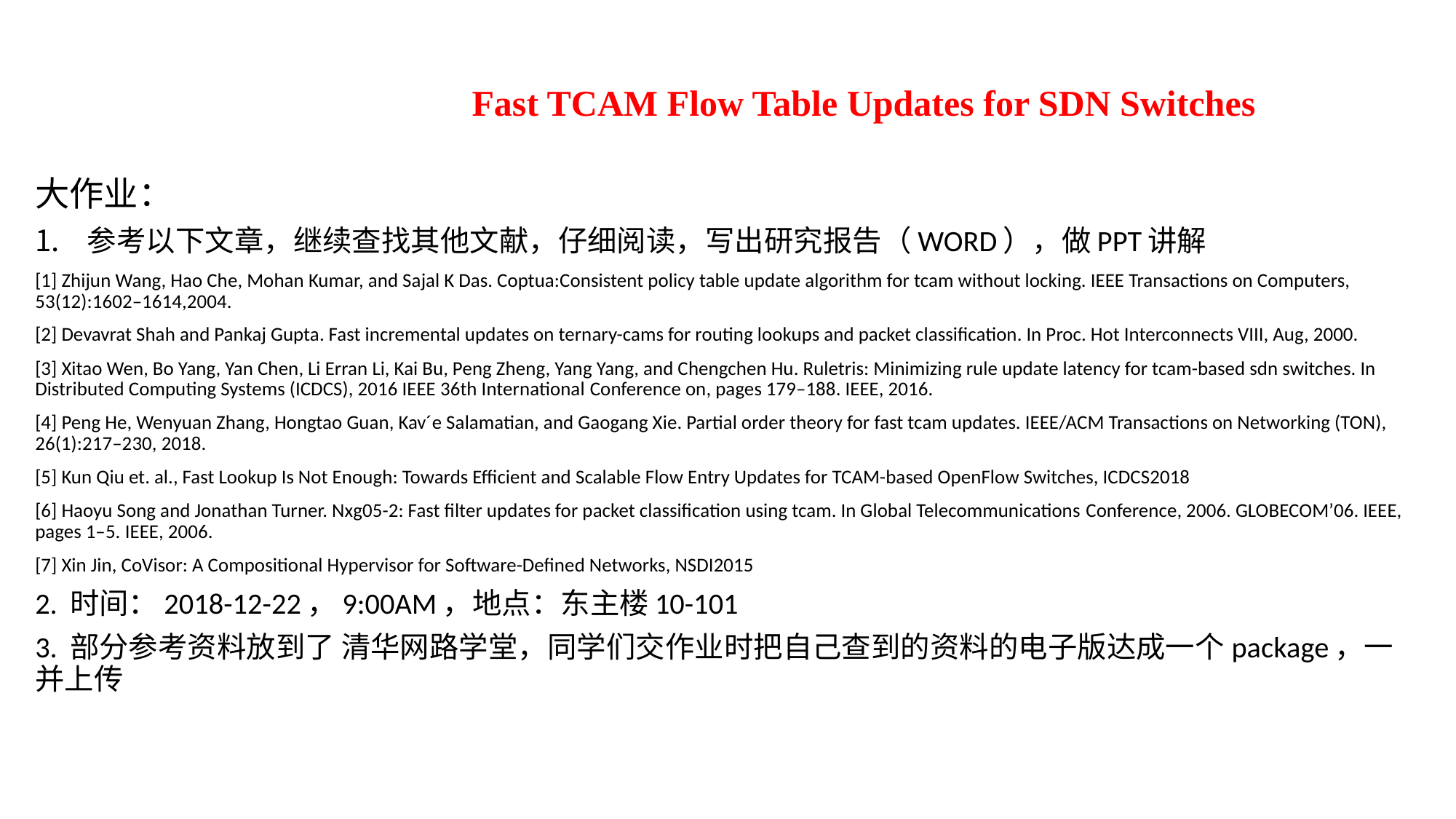

Fast TCAM Flow Table Updates for SDN Switches
大作业：
参考以下文章，继续查找其他文献，仔细阅读，写出研究报告（WORD），做PPT讲解
[1] Zhijun Wang, Hao Che, Mohan Kumar, and Sajal K Das. Coptua:Consistent policy table update algorithm for tcam without locking. IEEE Transactions on Computers, 53(12):1602–1614,2004.
[2] Devavrat Shah and Pankaj Gupta. Fast incremental updates on ternary-cams for routing lookups and packet classification. In Proc. Hot Interconnects VIII, Aug, 2000.
[3] Xitao Wen, Bo Yang, Yan Chen, Li Erran Li, Kai Bu, Peng Zheng, Yang Yang, and Chengchen Hu. Ruletris: Minimizing rule update latency for tcam-based sdn switches. In Distributed Computing Systems (ICDCS), 2016 IEEE 36th International Conference on, pages 179–188. IEEE, 2016.
[4] Peng He, Wenyuan Zhang, Hongtao Guan, Kav´e Salamatian, and Gaogang Xie. Partial order theory for fast tcam updates. IEEE/ACM Transactions on Networking (TON), 26(1):217–230, 2018.
[5] Kun Qiu et. al., Fast Lookup Is Not Enough: Towards Efficient and Scalable Flow Entry Updates for TCAM-based OpenFlow Switches, ICDCS2018
[6] Haoyu Song and Jonathan Turner. Nxg05-2: Fast filter updates for packet classification using tcam. In Global Telecommunications Conference, 2006. GLOBECOM’06. IEEE, pages 1–5. IEEE, 2006.
[7] Xin Jin, CoVisor: A Compositional Hypervisor for Software-Defined Networks, NSDI2015
2. 时间：2018-12-22，9:00AM，地点：东主楼10-101
3. 部分参考资料放到了 清华网路学堂，同学们交作业时把自己查到的资料的电子版达成一个package，一并上传